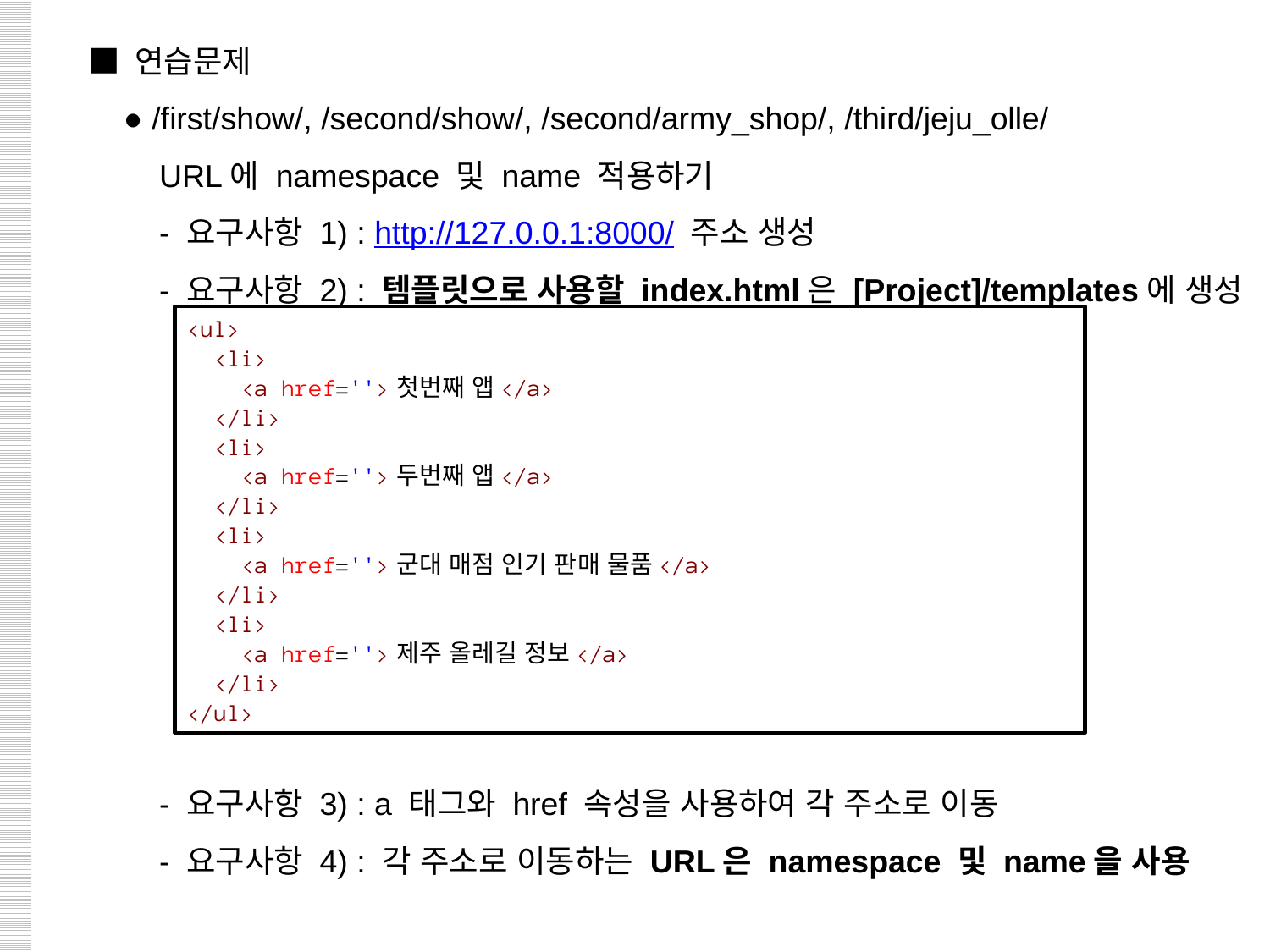

■ 연습문제
    ● /first/show/, /second/show/, /second/army_shop/, /third/jeju_olle/
        URL에 namespace 및 name 적용하기
        - 요구사항 1) : http://127.0.0.1:8000/ 주소 생성
        - 요구사항 2) : 템플릿으로 사용할 index.html은 [Project]/templates에 생성

        - 요구사항 3) : a 태그와 href 속성을 사용하여 각 주소로 이동
        - 요구사항 4) : 각 주소로 이동하는 URL은 namespace 및 name을 사용
<ul>
  <li>
    <a href=''>첫번째 앱</a>
  </li>
  <li>
    <a href=''>두번째 앱</a>
  </li>
  <li>
    <a href=''>군대 매점 인기 판매 물품</a>
  </li>
  <li>
    <a href=''>제주 올레길 정보</a>
  </li>
</ul>